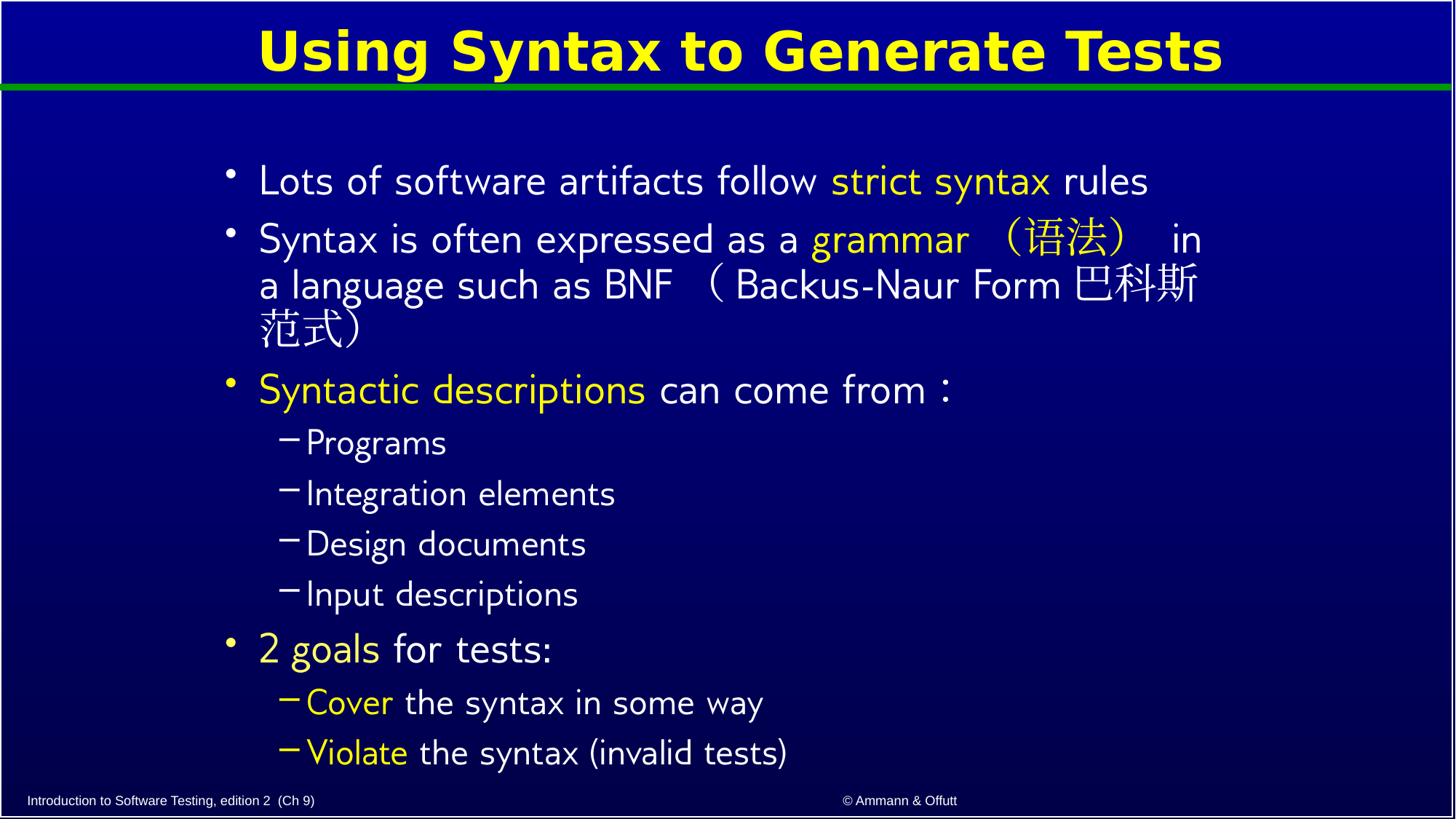

# Using Syntax to Generate Tests
Lots of software artifacts follow strict syntax rules
Syntax is often expressed as a grammar（语法） in a language such as BNF（Backus-Naur Form巴科斯范式）
Syntactic descriptions can come from：
Programs
Integration elements
Design documents
Input descriptions
2 goals for tests:
Cover the syntax in some way
Violate the syntax (invalid tests)
25
© Ammann & Offutt
Introduction to Software Testing, edition 2  (Ch 9)